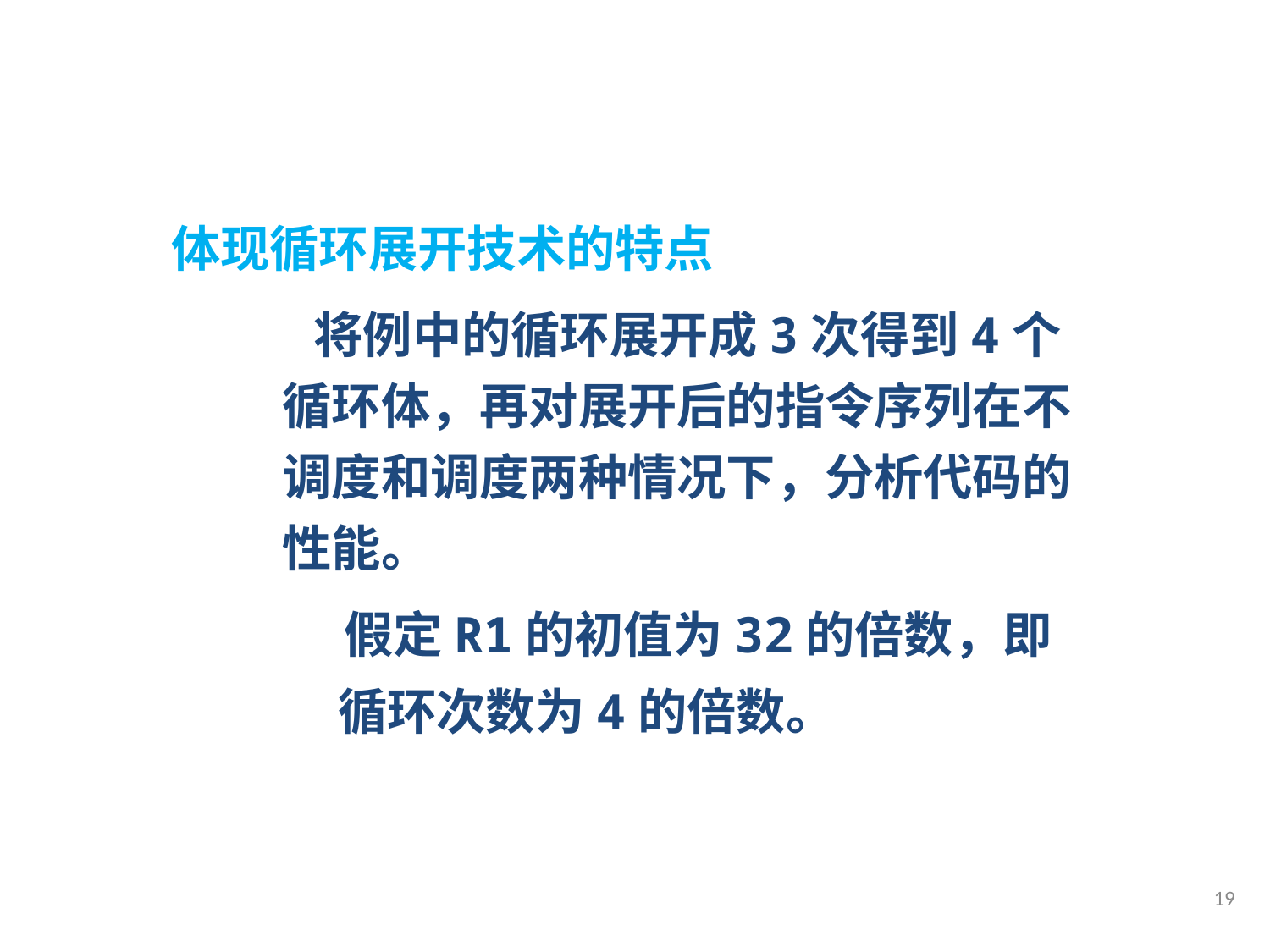

体现循环展开技术的特点
      将例中的循环展开成3次得到4个循环体，再对展开后的指令序列在不调度和调度两种情况下，分析代码的性能。
   假定R1的初值为32的倍数，即循环次数为4的倍数。
19